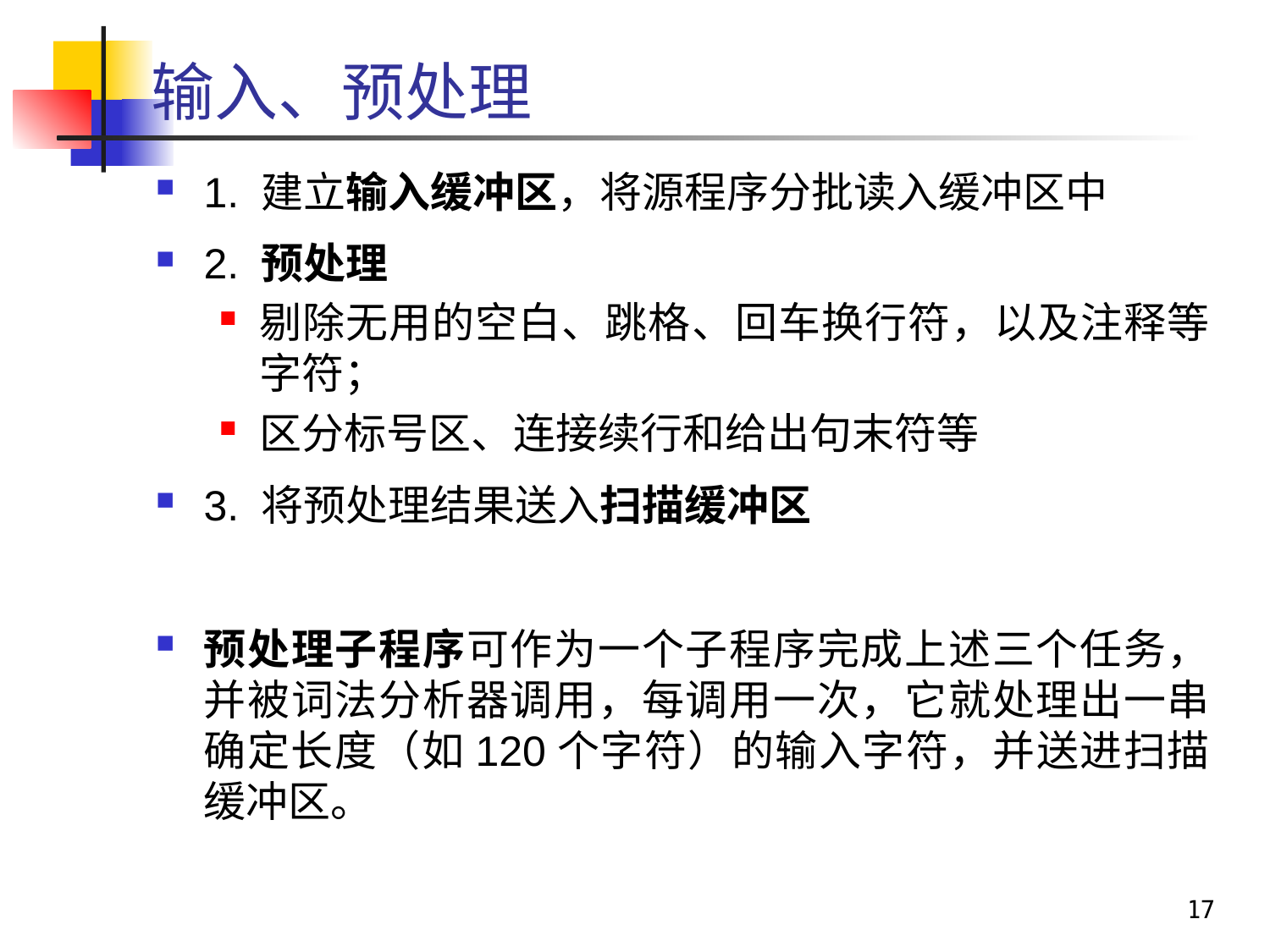

# 输入、预处理
1. 建立输入缓冲区，将源程序分批读入缓冲区中
2. 预处理
剔除无用的空白、跳格、回车换行符，以及注释等字符；
区分标号区、连接续行和给出句末符等
3. 将预处理结果送入扫描缓冲区

预处理子程序可作为一个子程序完成上述三个任务，并被词法分析器调用，每调用一次，它就处理出一串确定长度（如120个字符）的输入字符，并送进扫描缓冲区。

17